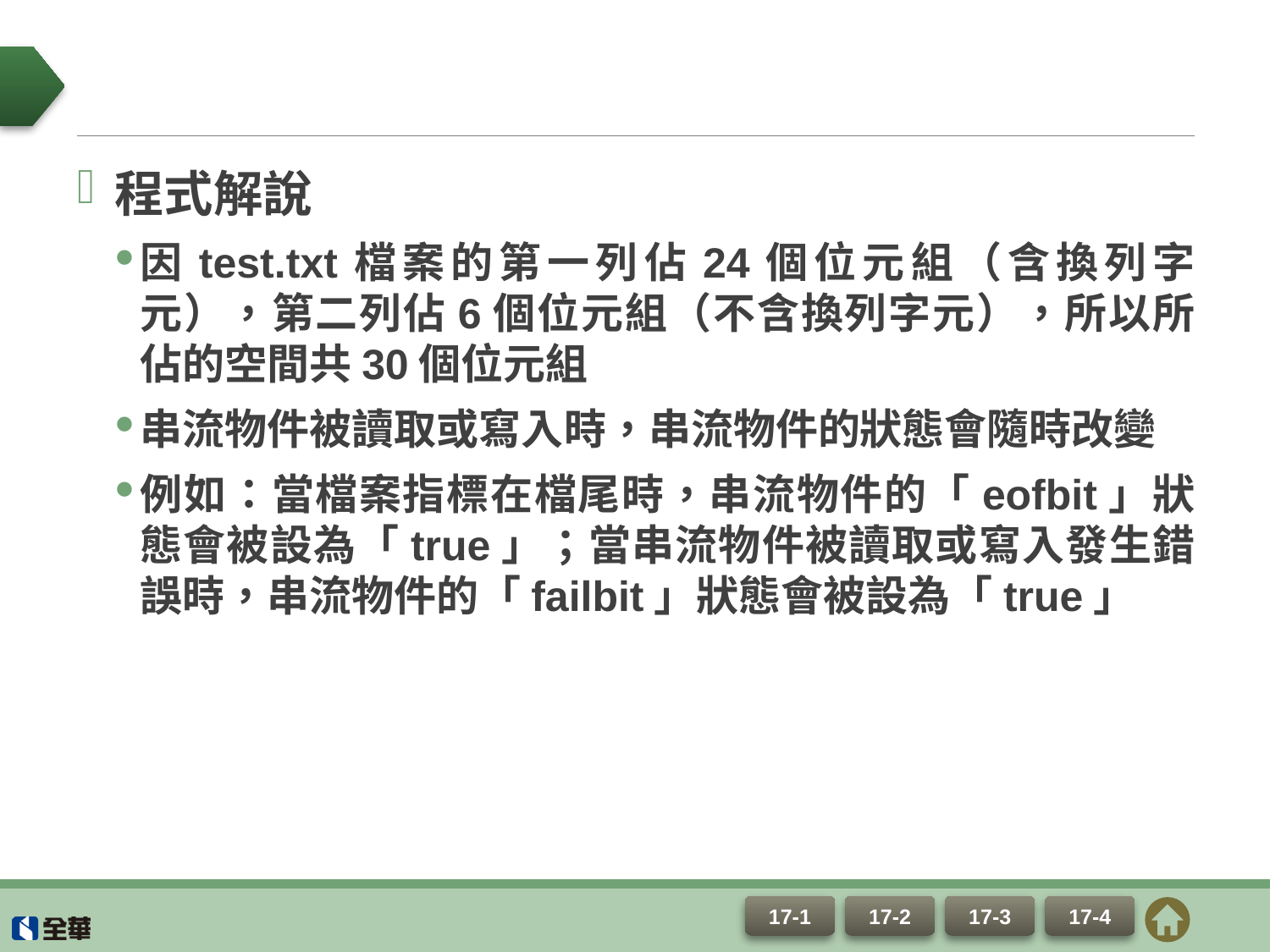

#
程式解說
因test.txt檔案的第一列佔24個位元組（含換列字元），第二列佔6個位元組（不含換列字元），所以所佔的空間共30個位元組
串流物件被讀取或寫入時，串流物件的狀態會隨時改變
例如：當檔案指標在檔尾時，串流物件的「eofbit」狀態會被設為「true」；當串流物件被讀取或寫入發生錯誤時，串流物件的「failbit」狀態會被設為「true」